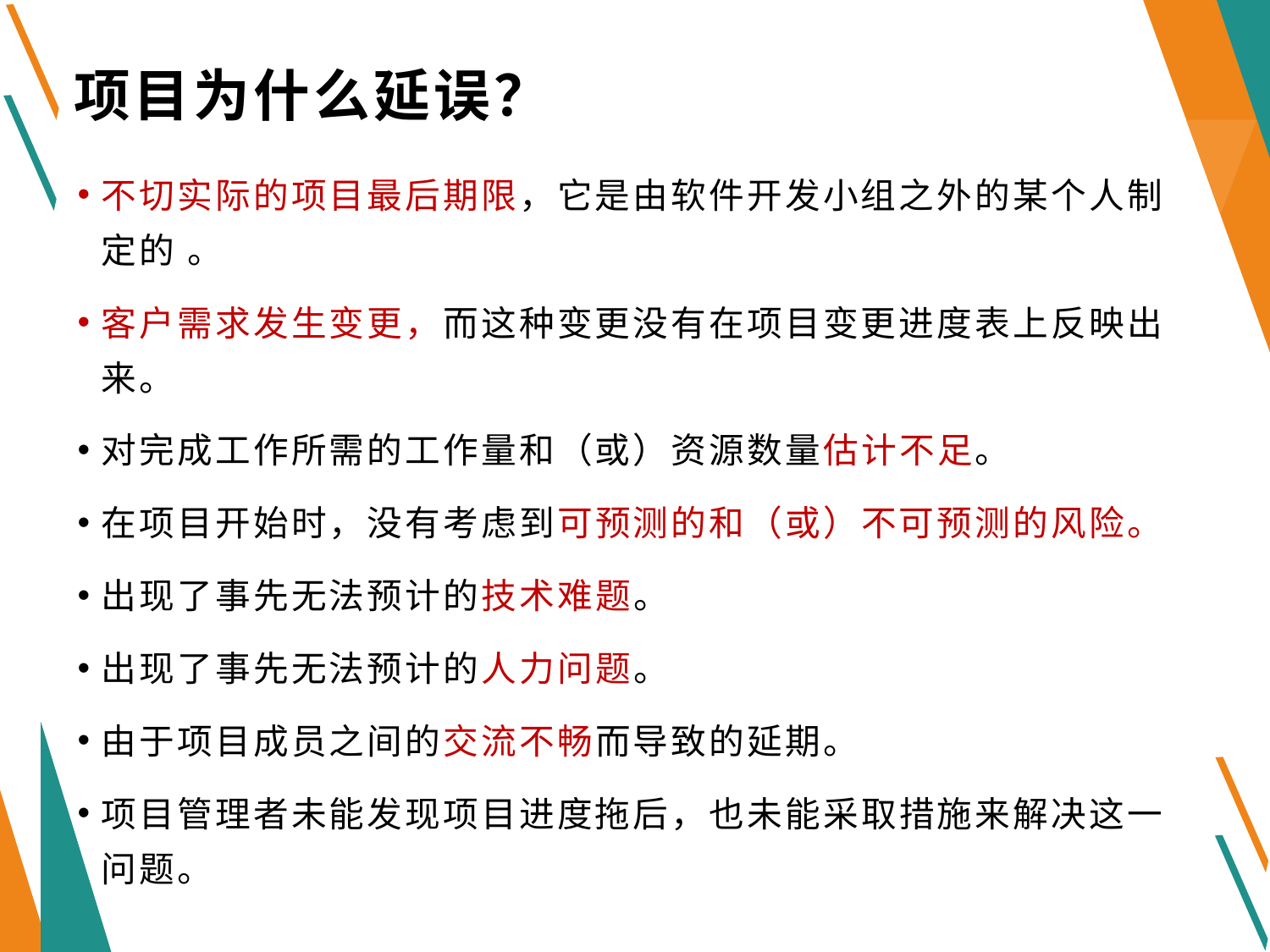

# 项目为什么延误？
不切实际的项目最后期限，它是由软件开发小组之外的某个人制定的 。
客户需求发生变更，而这种变更没有在项目变更进度表上反映出来。
对完成工作所需的工作量和（或）资源数量估计不足。
在项目开始时，没有考虑到可预测的和（或）不可预测的风险。
出现了事先无法预计的技术难题。
出现了事先无法预计的人力问题。
由于项目成员之间的交流不畅而导致的延期。
项目管理者未能发现项目进度拖后，也未能采取措施来解决这一问题。
2